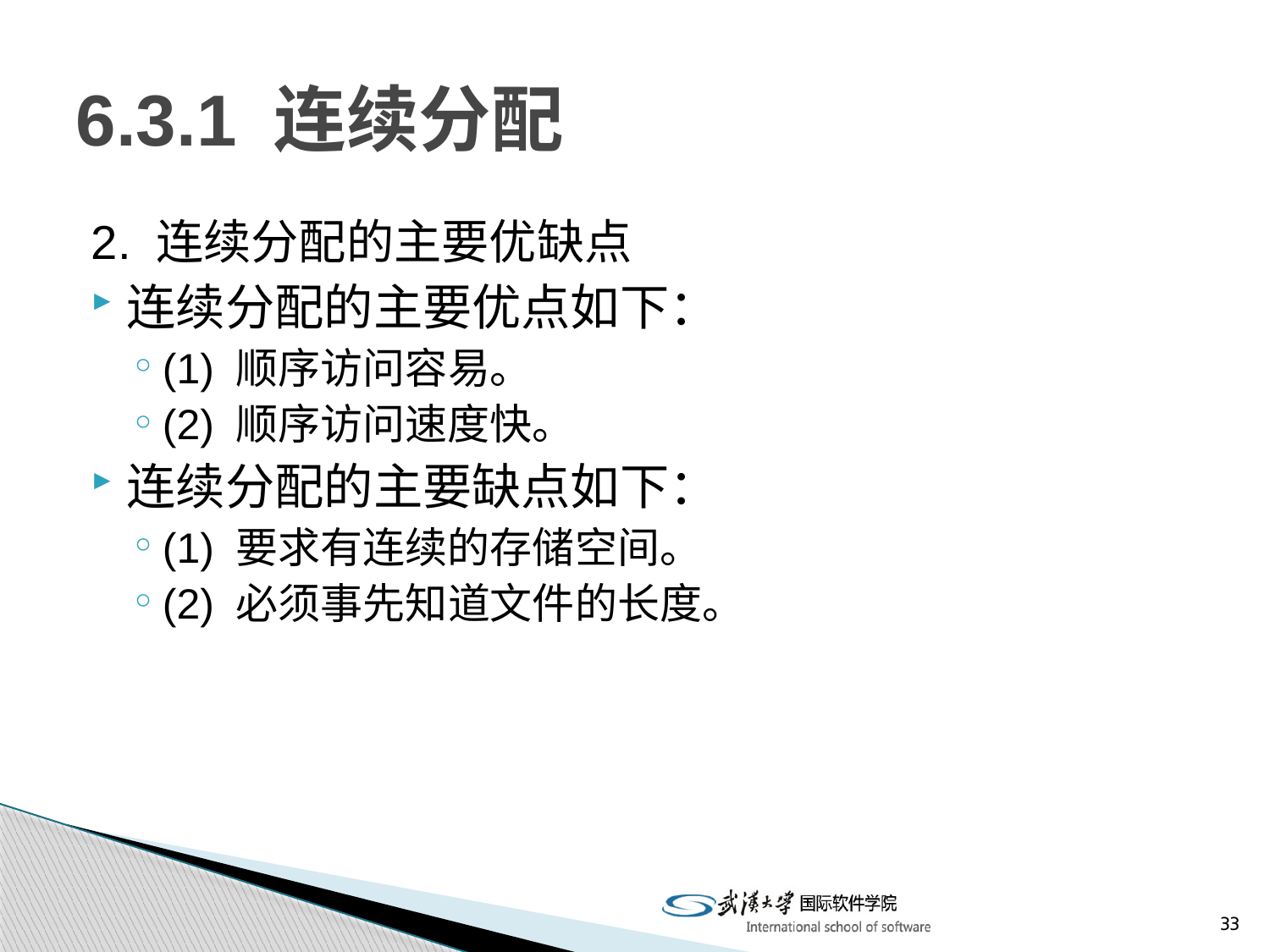

# 6.3.1 连续分配
2. 连续分配的主要优缺点
连续分配的主要优点如下：
(1) 顺序访问容易。
(2) 顺序访问速度快。
连续分配的主要缺点如下：
(1) 要求有连续的存储空间。
(2) 必须事先知道文件的长度。

33